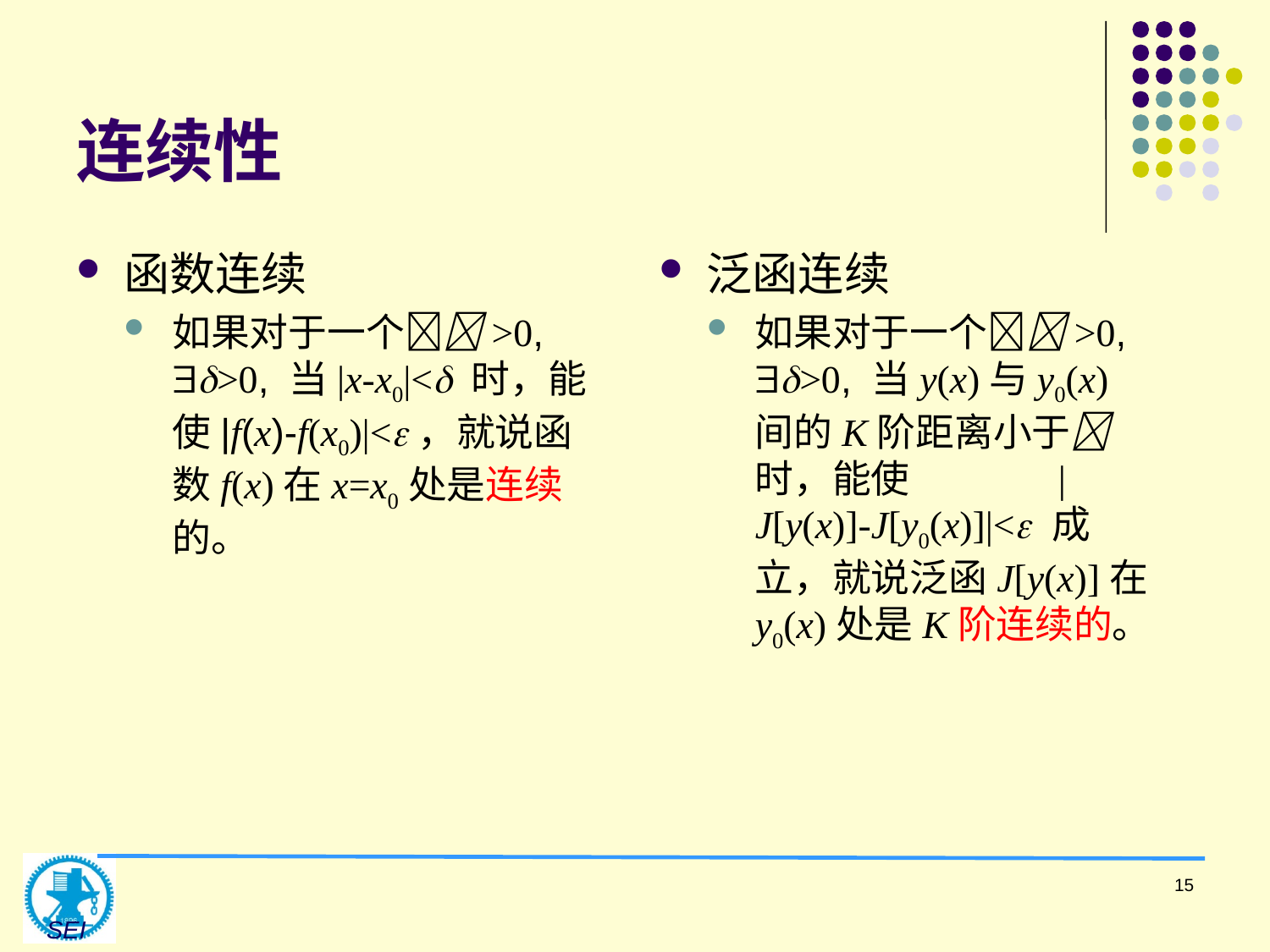

# 连续性
函数连续
如果对于一个∀ε>0, ∃δ>0, 当|x-x0|<δ 时，能使|f(x)-f(x0)|<ε，就说函数f(x)在x=x0处是连续的。
泛函连续
如果对于一个∀ε>0, ∃δ>0, 当y(x)与y0(x) 间的K阶距离小于δ 时，能使                |J[y(x)]-J[y0(x)]|<ε 成立，就说泛函J[y(x)]在y0(x)处是K阶连续的。
15